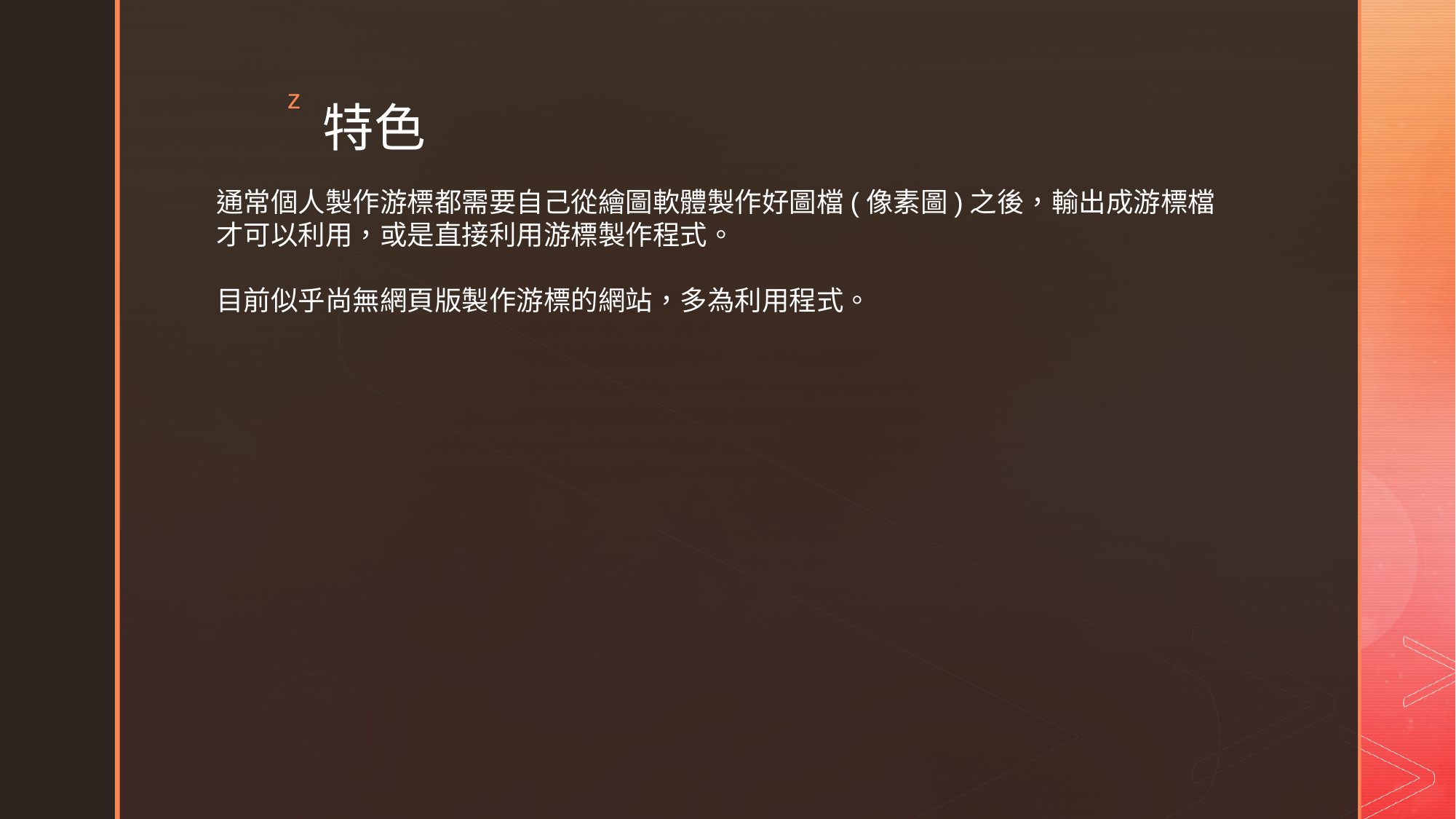

# 特色
通常個人製作游標都需要自己從繪圖軟體製作好圖檔(像素圖)之後，輸出成游標檔才可以利用，或是直接利用游標製作程式。

目前似乎尚無網頁版製作游標的網站，多為利用程式。